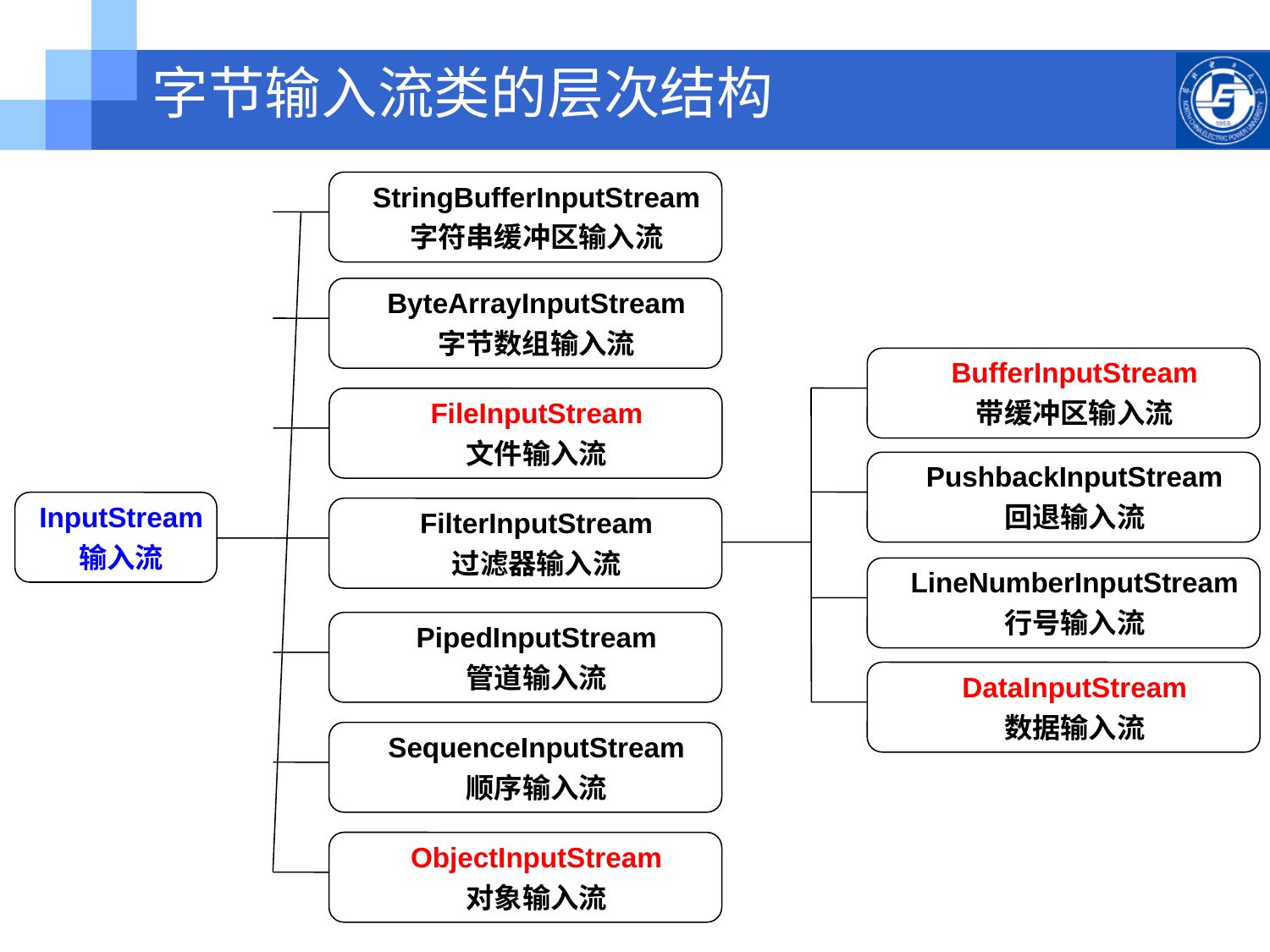

字节输入流类的层次结构
StringBufferInputStream
字符串缓冲区输入流

ByteArrayInputStream
字节数组输入流

BufferInputStream
带缓冲区输入流

PushbackInputStream
回退输入流

LineNumberInputStream
行号输入流

DataInputStream
数据输入流

FileInputStream
文件输入流

InputStream
输入流

FilterInputStream
过滤器输入流

PipedInputStream
管道输入流

SequenceInputStream
顺序输入流

ObjectInputStream
对象输入流